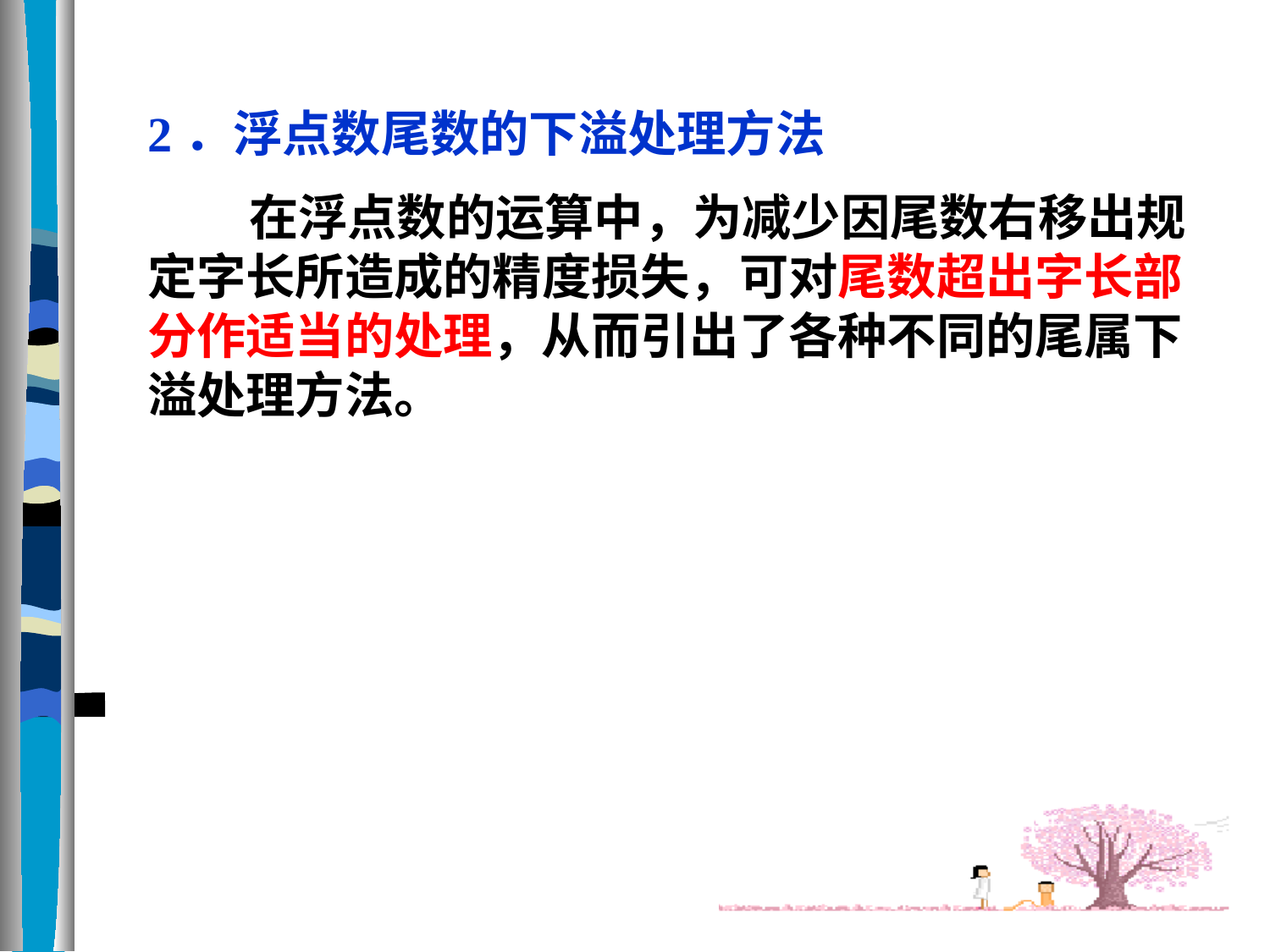

2．浮点数尾数的下溢处理方法
        在浮点数的运算中，为减少因尾数右移出规定字长所造成的精度损失，可对尾数超出字长部分作适当的处理，从而引出了各种不同的尾属下溢处理方法。